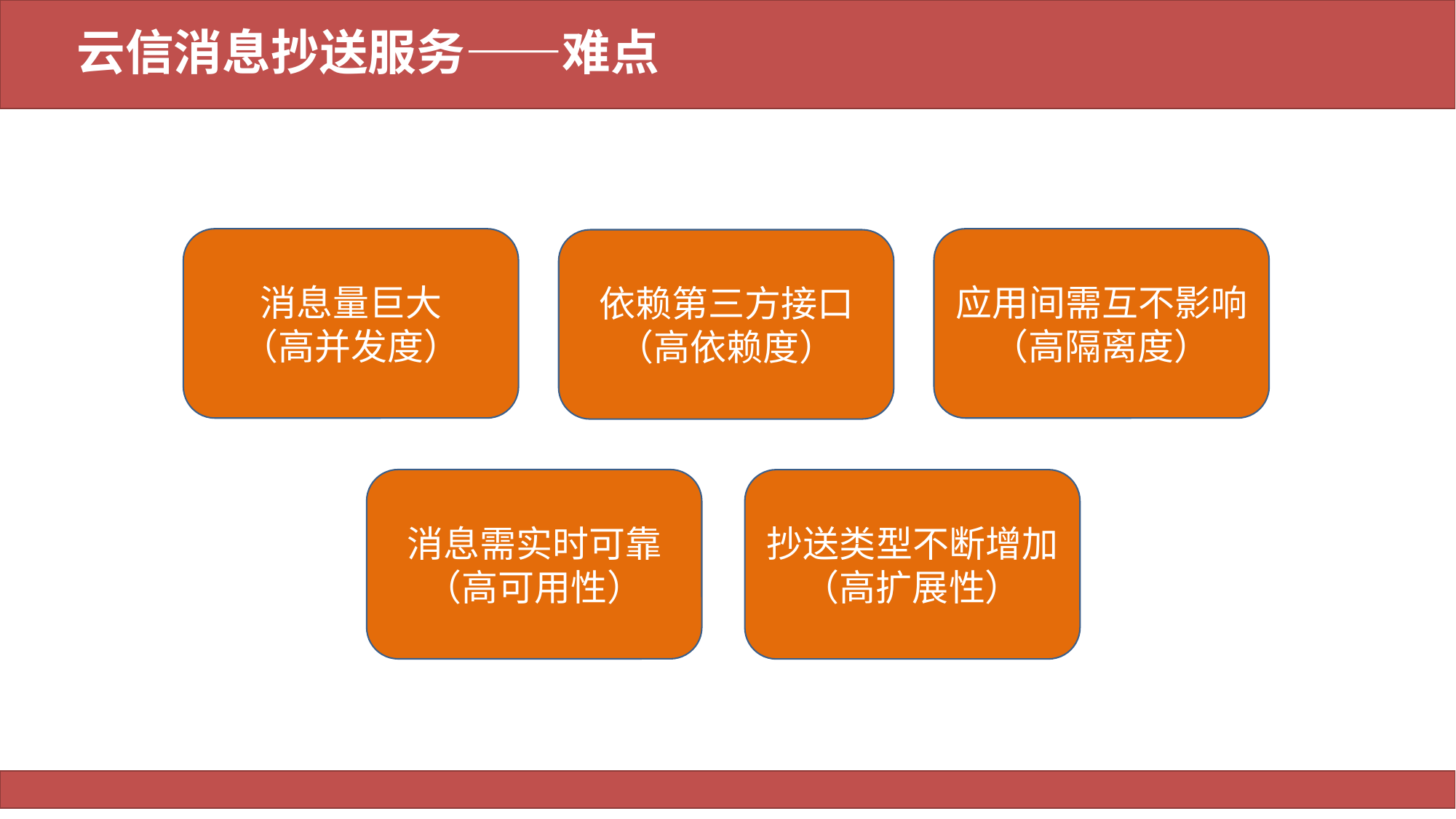

# 云信消息抄送服务——难点
消息量巨大
（高并发度）
应用间需互不影响（高隔离度）
依赖第三方接口（高依赖度）
消息需实时可靠（高可用性）
抄送类型不断增加（高扩展性）